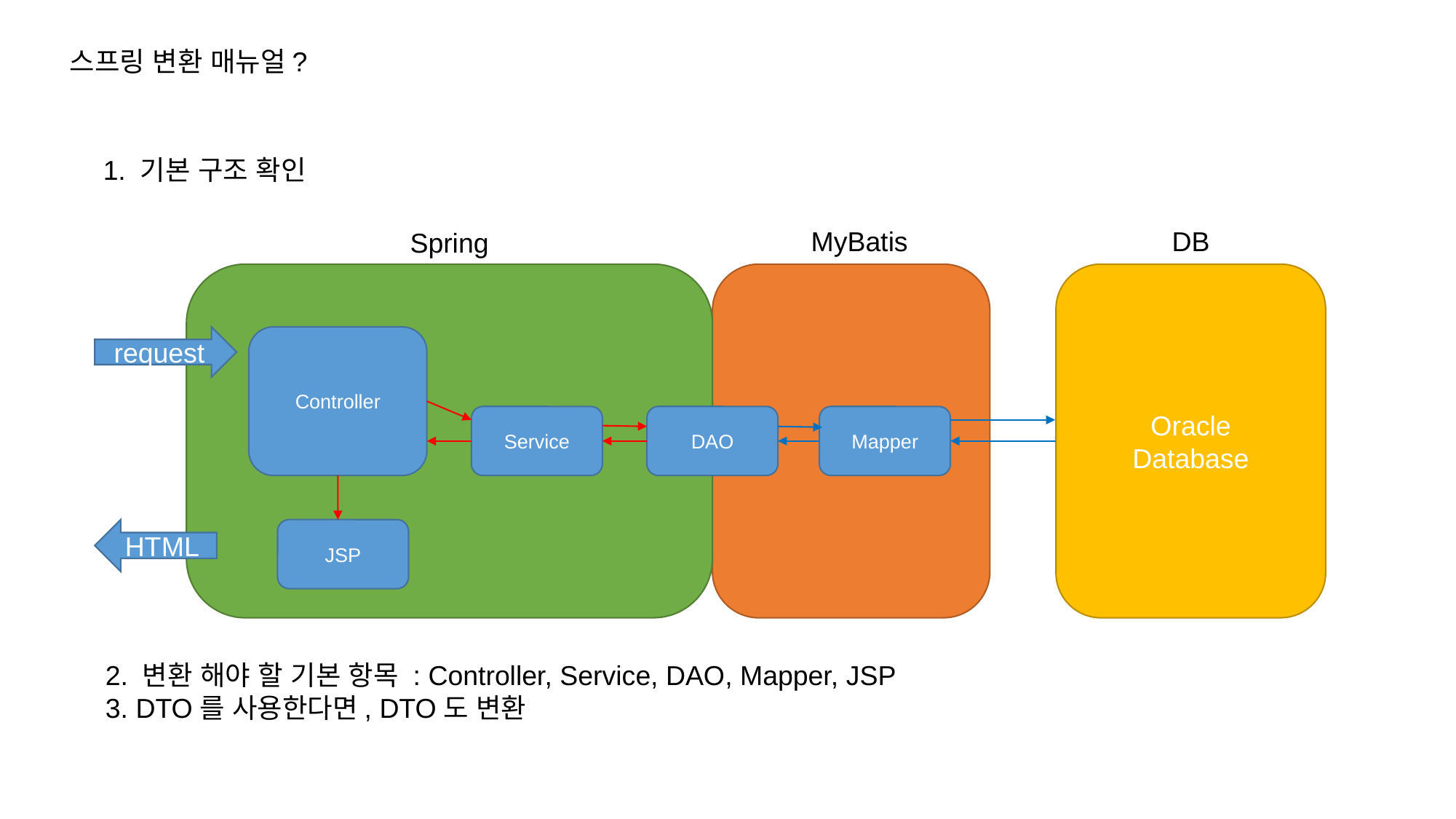

스프링 변환 매뉴얼?
1. 기본 구조 확인
MyBatis
DB
Spring

Oracle
Database
request
Controller
Service
DAO
Mapper
HTML
JSP
2. 변환 해야 할 기본 항목 : Controller, Service, DAO, Mapper, JSP
3. DTO를 사용한다면, DTO도 변환